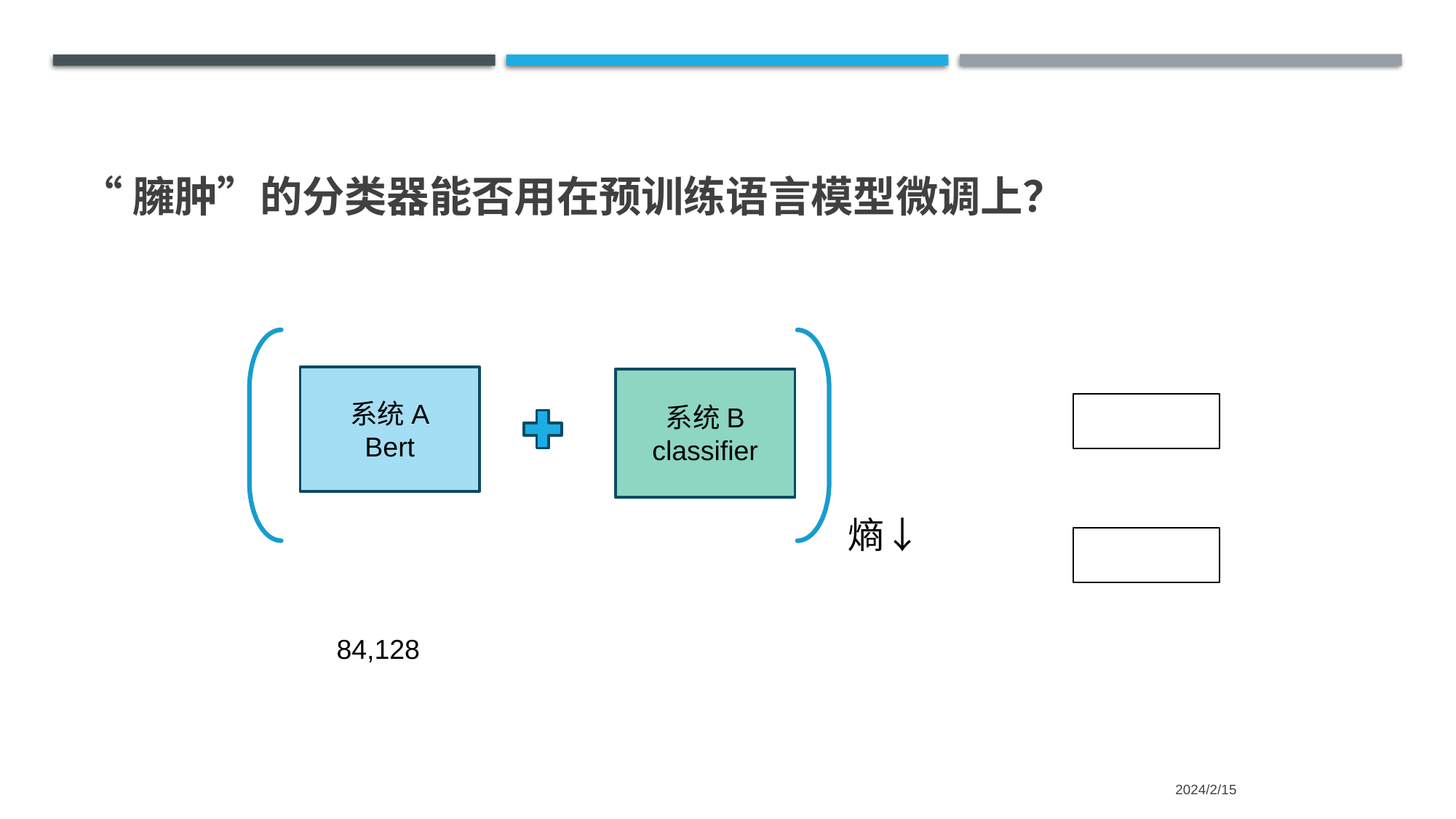

# “臃肿”的分类器能否用在预训练语言模型微调上？

系统A
Bert
系统B
classifier

熵↓

84,128
2024/2/15